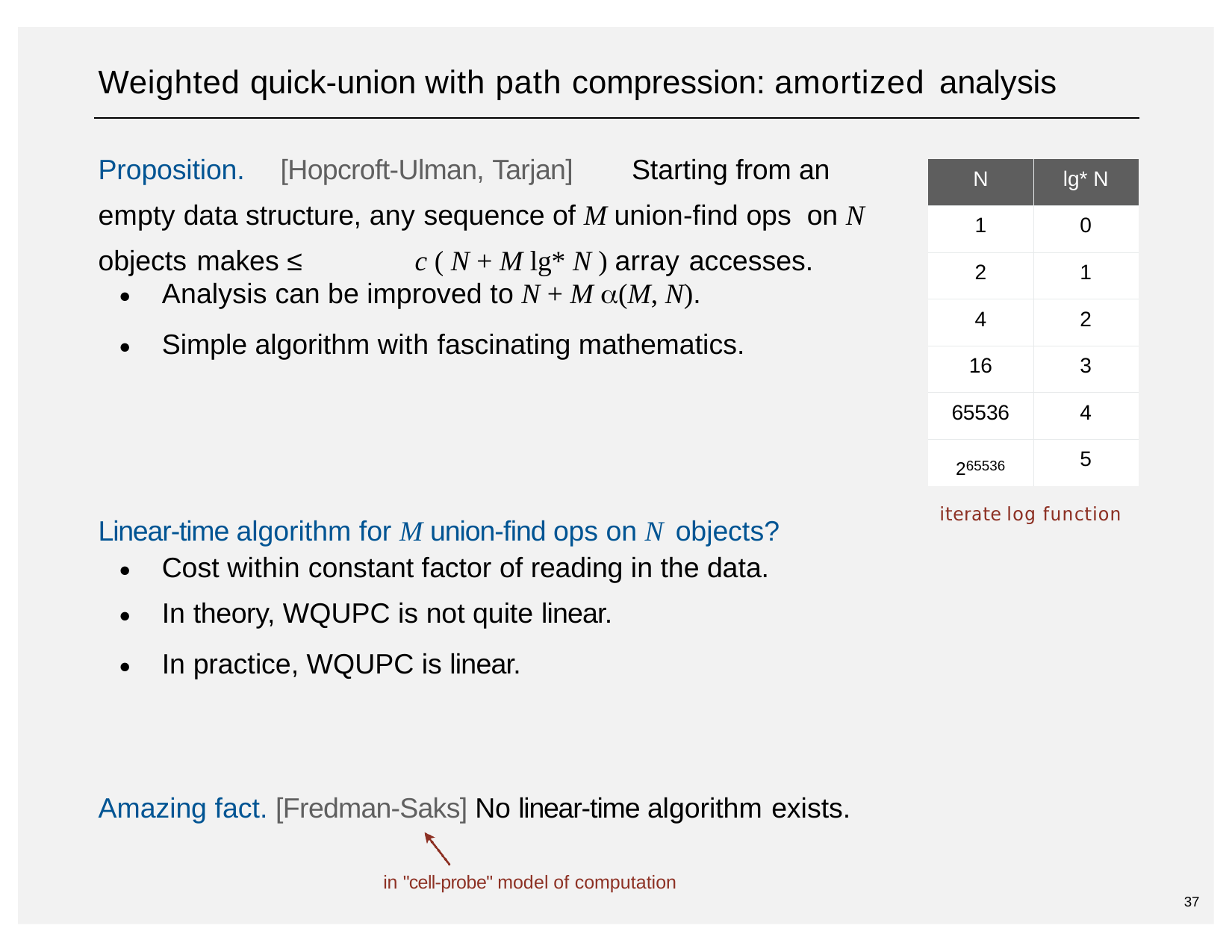

# Weighted quick-union with path compression: amortized analysis
Proposition.	[Hopcroft-Ulman, Tarjan]	Starting from an  empty data structure, any sequence of M union-find ops  on N objects makes ≤	c ( N + M lg* N ) array accesses.
・Analysis can be improved to N + M α(M, N).
・Simple algorithm with fascinating mathematics.
| N | lg\* N |
| --- | --- |
| 1 | 0 |
| 2 | 1 |
| 4 | 2 |
| 16 | 3 |
| 65536 | 4 |
| 265536 | 5 |
iterate log function
Linear-time algorithm for M union-find ops on N objects?
・Cost within constant factor of reading in the data.
・In theory, WQUPC is not quite linear.
・In practice, WQUPC is linear.
Amazing fact. [Fredman-Saks] No linear-time algorithm exists.

in "cell-probe" model of computation
37